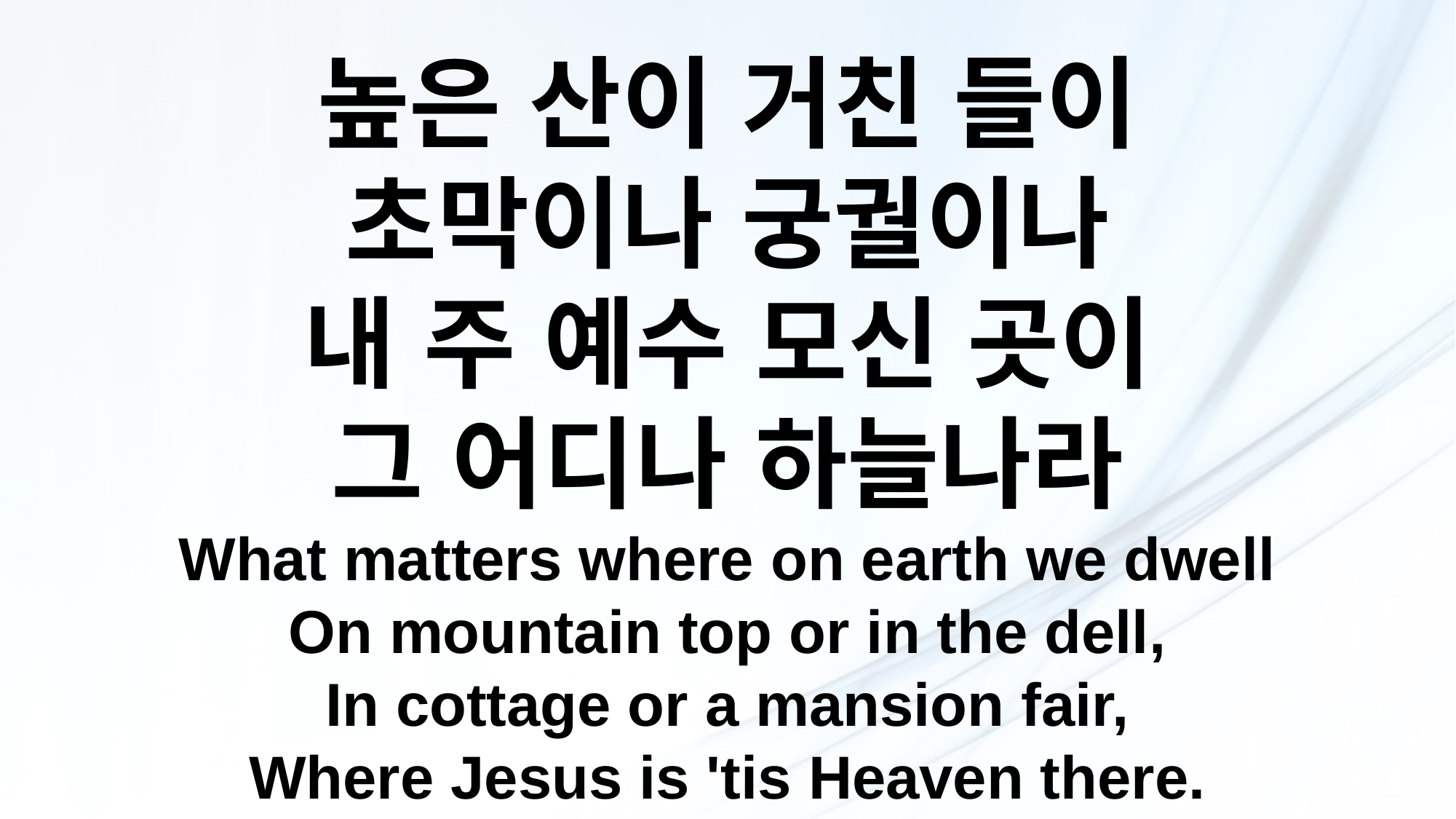

높은 산이 거친 들이
초막이나 궁궐이나
내 주 예수 모신 곳이
그 어디나 하늘나라
What matters where on earth we dwell
On mountain top or in the dell,
In cottage or a mansion fair,
Where Jesus is 'tis Heaven there.